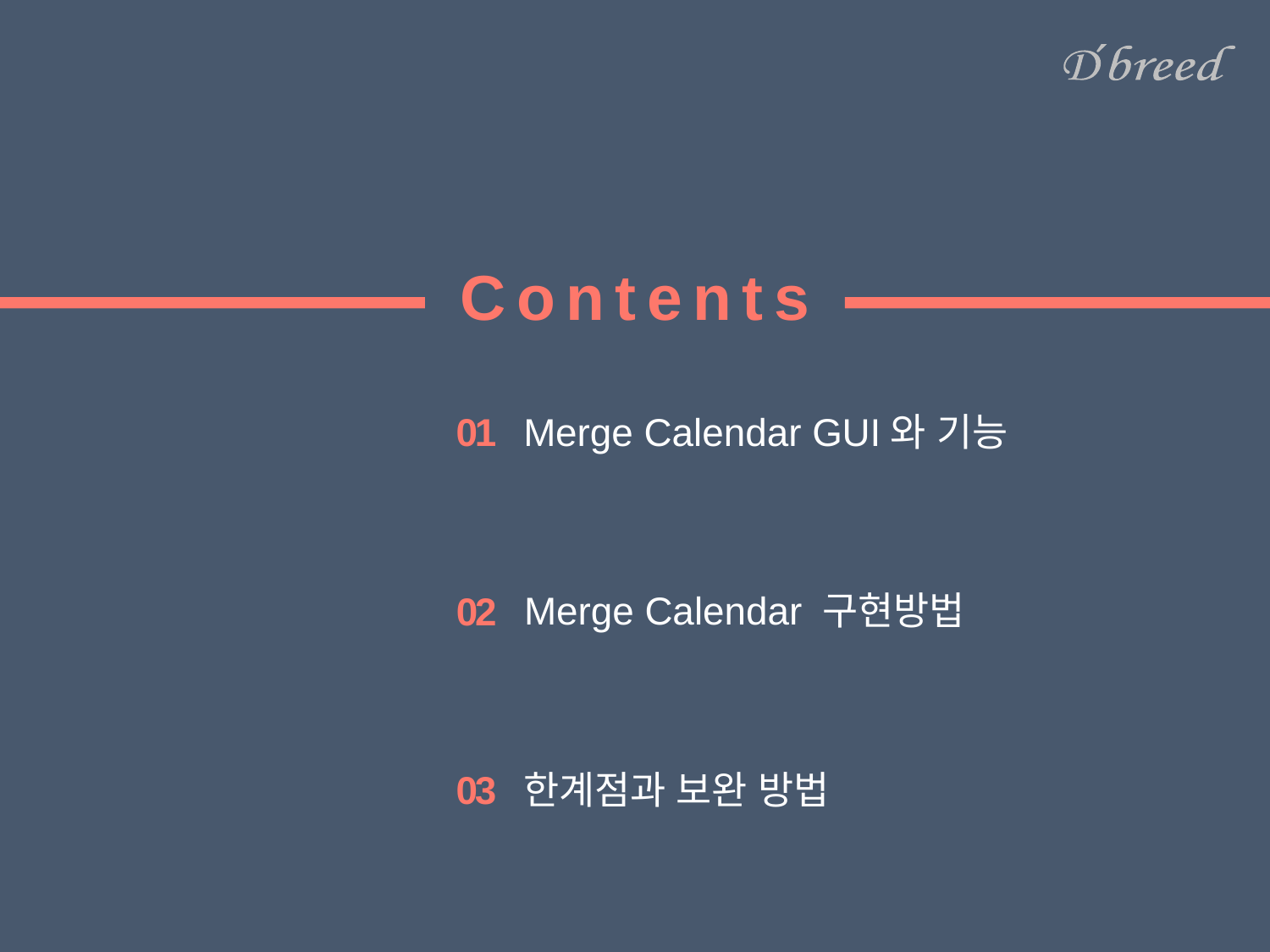

Contents

01
Merge Calendar GUI와 기능
Merge Calendar 구현방법
02
03
한계점과 보완 방법